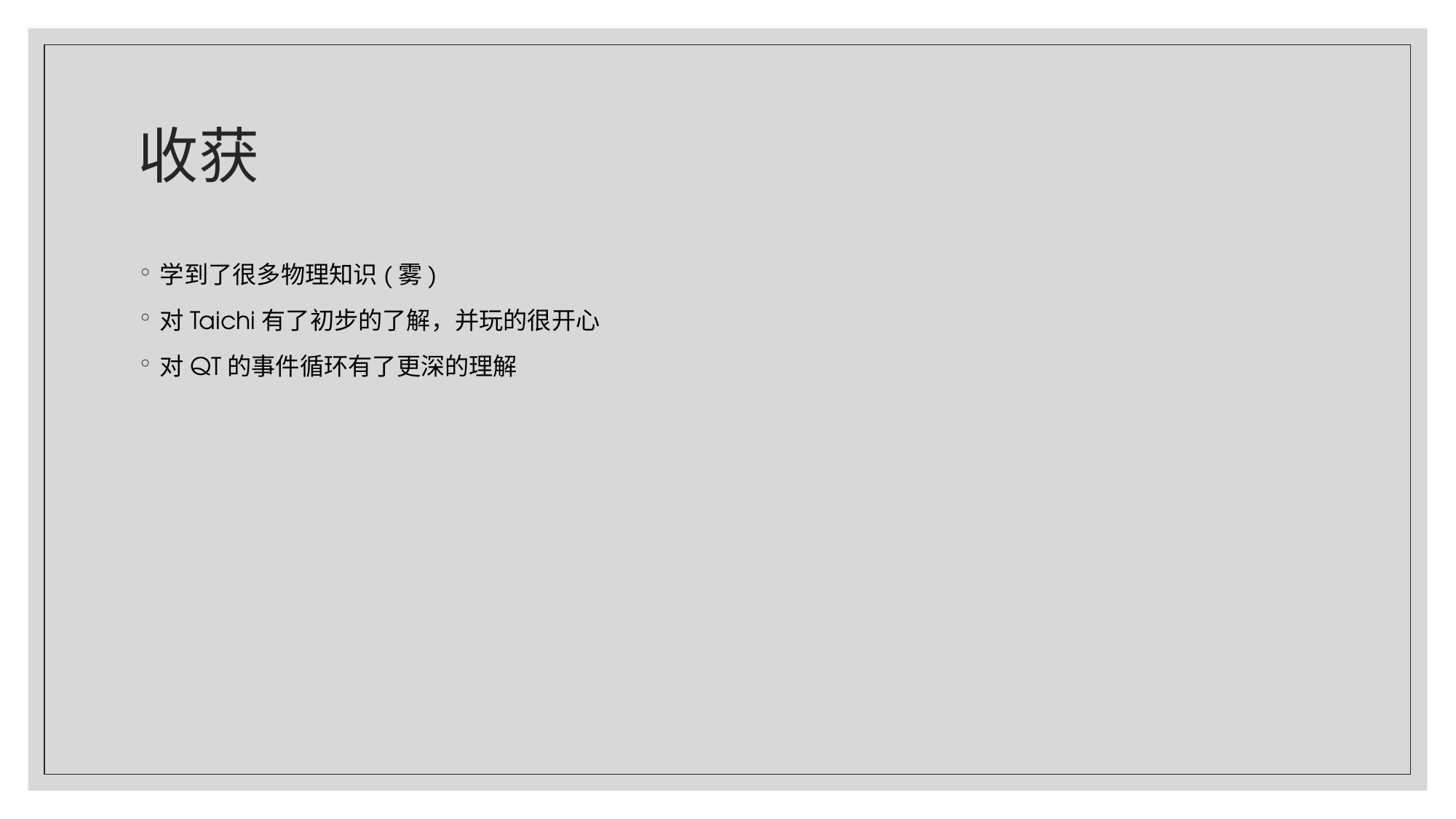

# 收获
学到了很多物理知识(雾)
对Taichi有了初步的了解，并玩的很开心
对QT的事件循环有了更深的理解